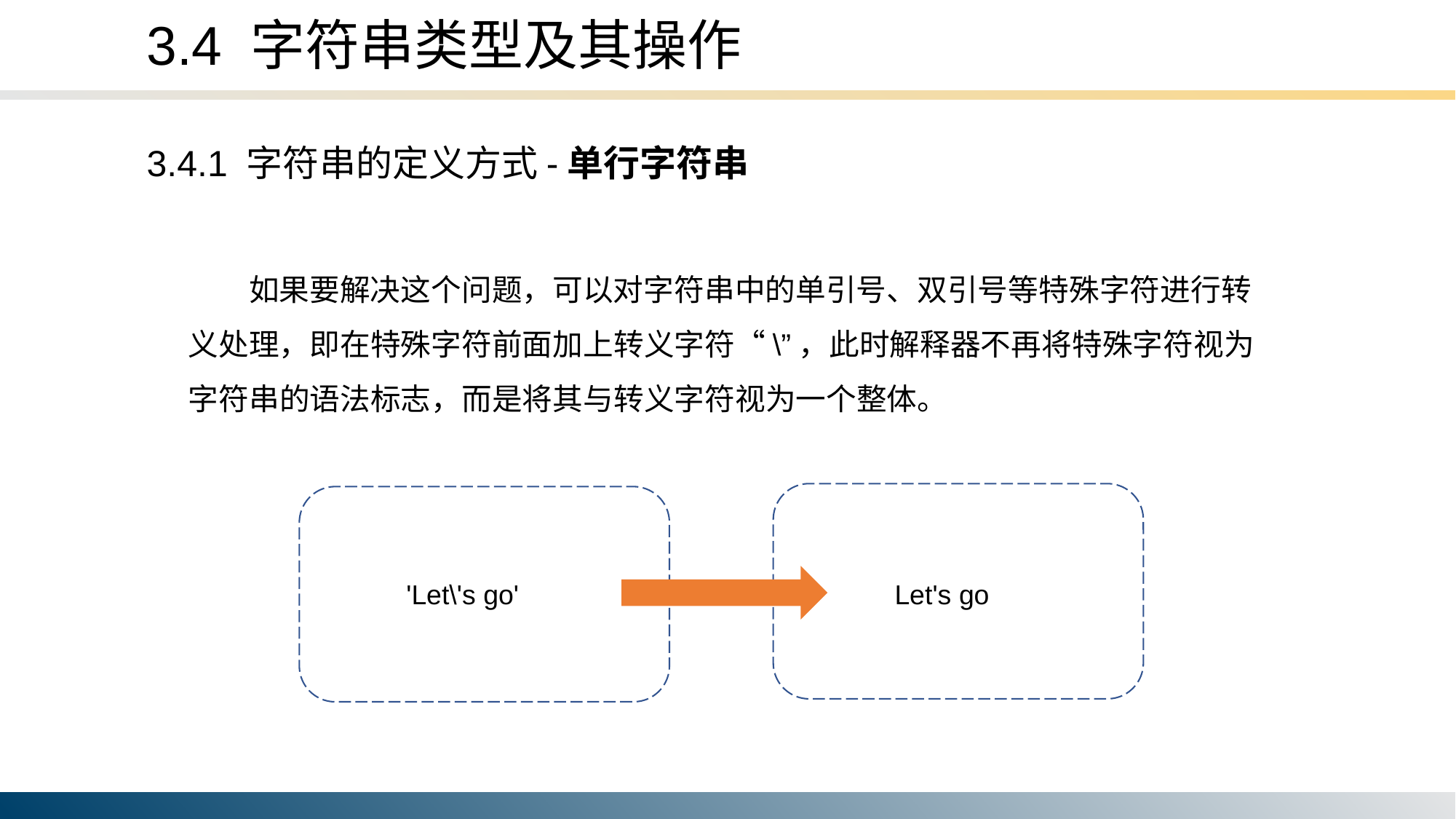

3.4 字符串类型及其操作

3.4.1 字符串的定义方式-单行字符串
如果要解决这个问题，可以对字符串中的单引号、双引号等特殊字符进行转义处理，即在特殊字符前面加上转义字符“\”，此时解释器不再将特殊字符视为字符串的语法标志，而是将其与转义字符视为一个整体。

'Let\'s go'
Let's go